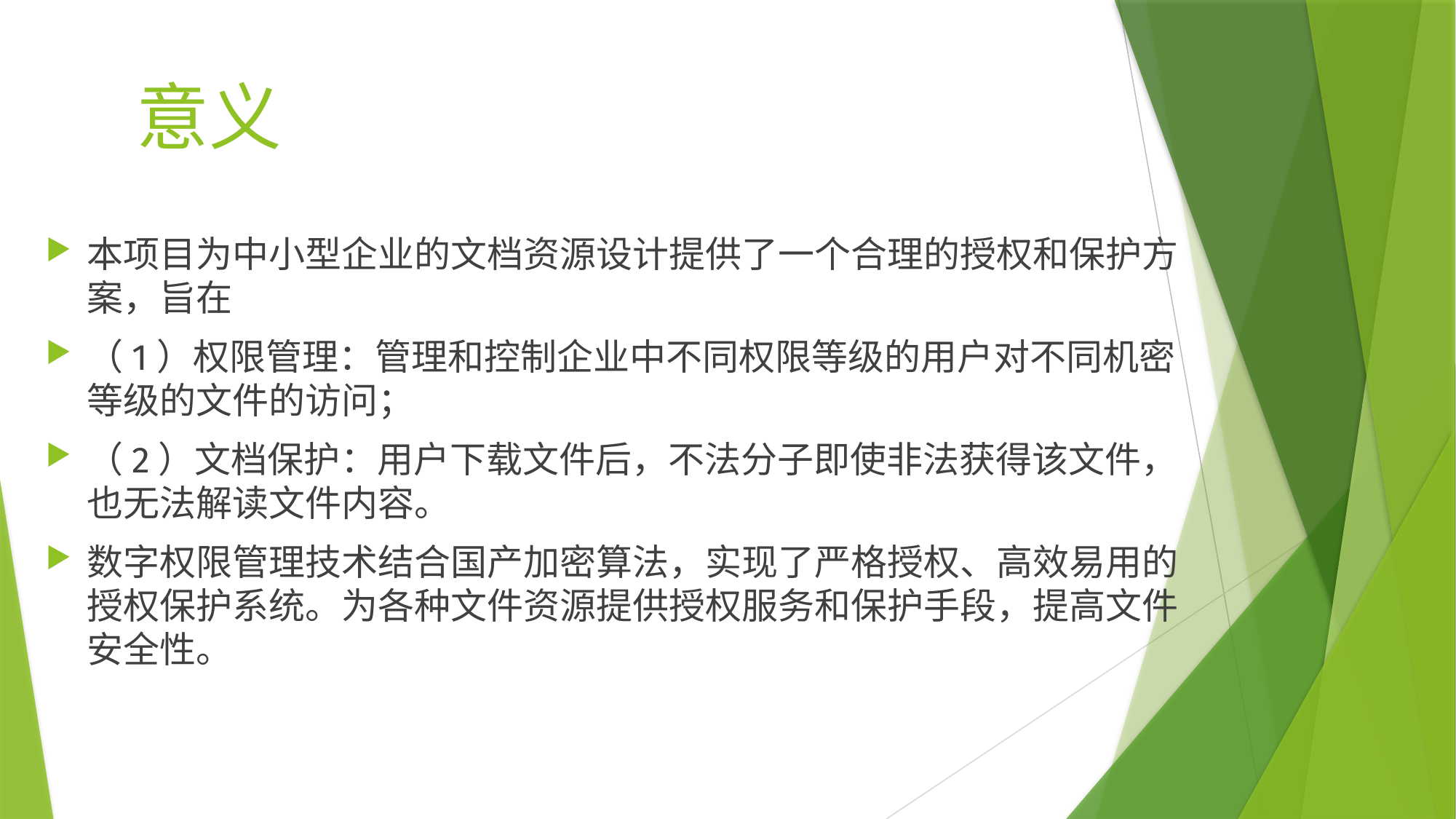

# 意义
本项目为中小型企业的文档资源设计提供了一个合理的授权和保护方案，旨在
（1）权限管理：管理和控制企业中不同权限等级的用户对不同机密等级的文件的访问；
（2）文档保护：用户下载文件后，不法分子即使非法获得该文件，也无法解读文件内容。
数字权限管理技术结合国产加密算法，实现了严格授权、高效易用的授权保护系统。为各种文件资源提供授权服务和保护手段，提高文件安全性。